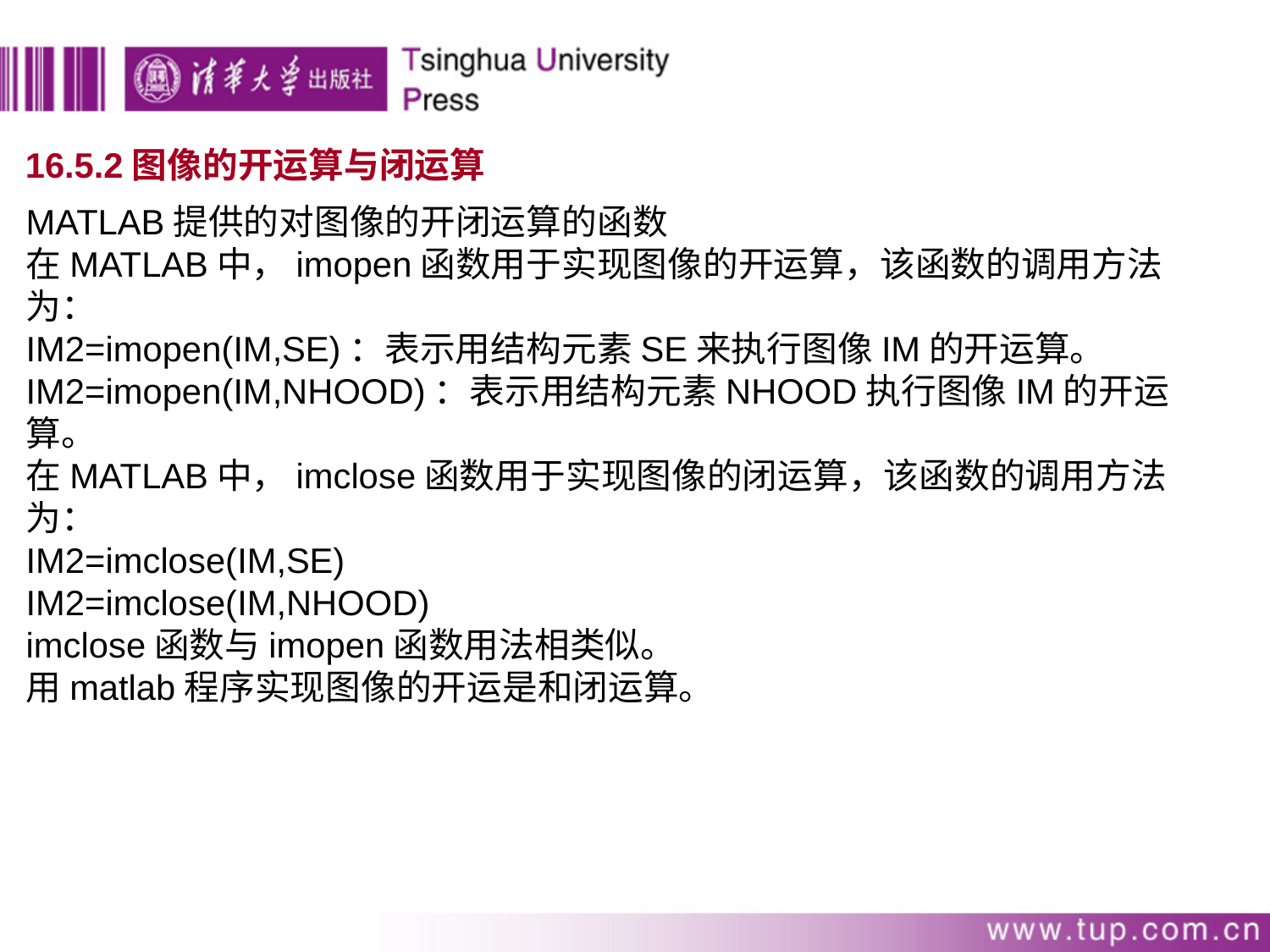

16.5.2图像的开运算与闭运算
MATLAB提供的对图像的开闭运算的函数
在MATLAB中，imopen函数用于实现图像的开运算，该函数的调用方法为：
IM2=imopen(IM,SE)：表示用结构元素SE来执行图像IM的开运算。
IM2=imopen(IM,NHOOD)：表示用结构元素NHOOD执行图像IM的开运算。
在MATLAB中，imclose函数用于实现图像的闭运算，该函数的调用方法为：
IM2=imclose(IM,SE)
IM2=imclose(IM,NHOOD)
imclose函数与imopen函数用法相类似。
用matlab程序实现图像的开运是和闭运算。